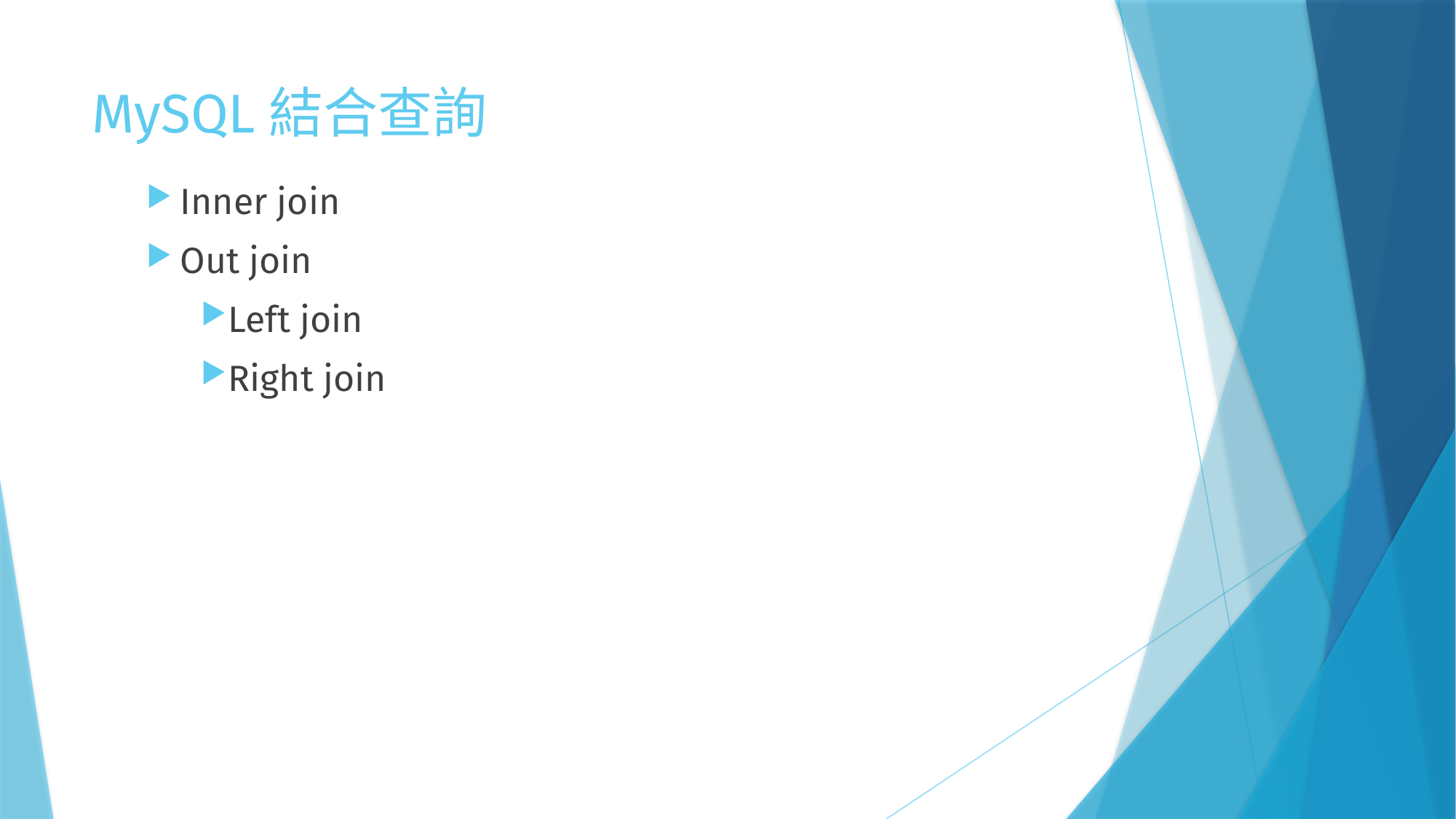

# MySQL結合查詢
Inner join
Out join
Left join
Right join